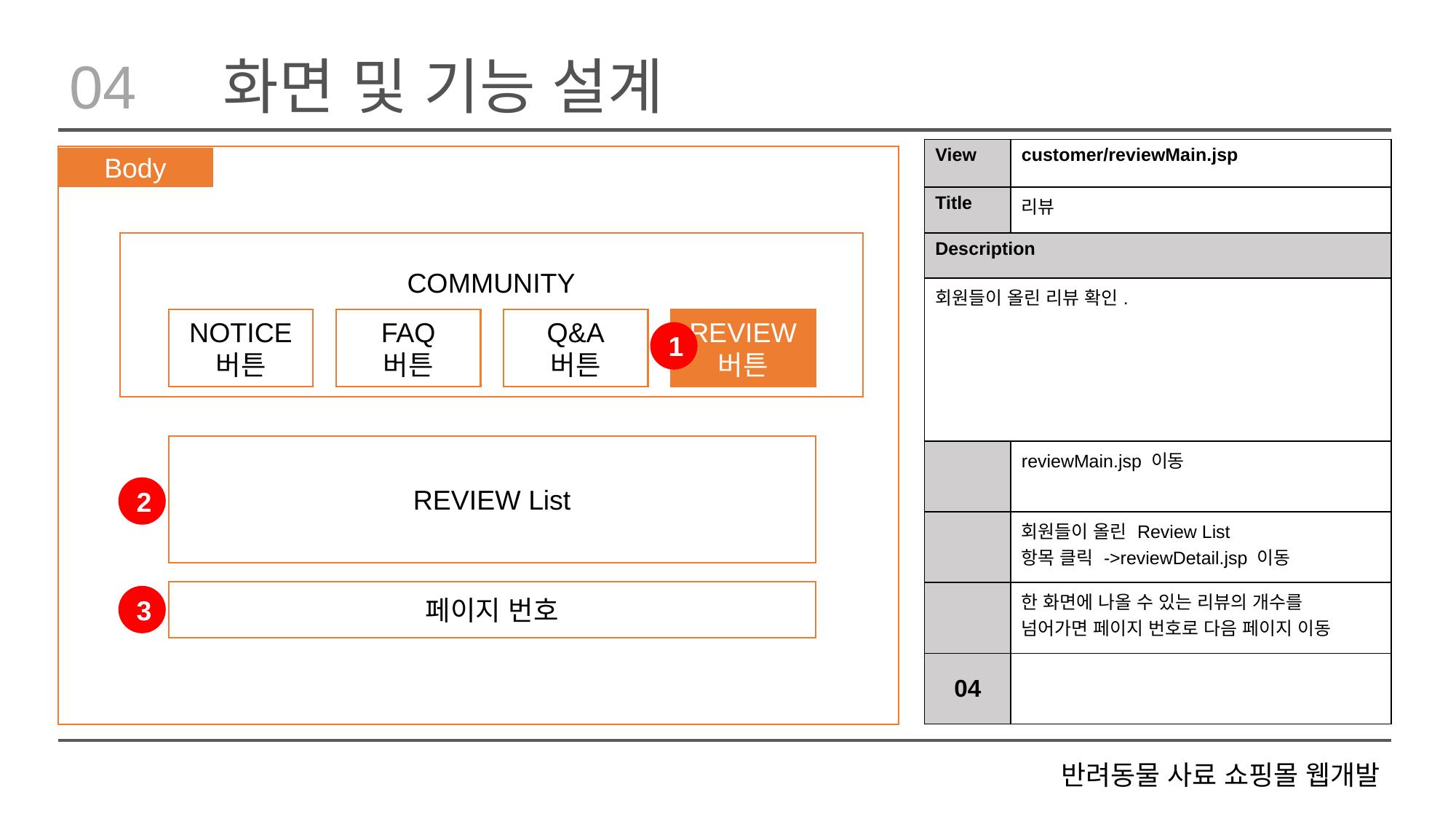

04
화면 및 기능 설계
| View | customer/reviewMain.jsp |
| --- | --- |
| Title | 리뷰 |
| Description |  |
| 회원들이 올린 리뷰 확인. |  |
|  | reviewMain.jsp 이동 |
|  | 회원들이 올린 Review List 항목 클릭 ->reviewDetail.jsp 이동 |
|  | 한 화면에 나올 수 있는 리뷰의 개수를 넘어가면 페이지 번호로 다음 페이지 이동 |
| 04 |  |

Body
COMMUNITY

NOTICE 버튼
FAQ
버튼
Q&A
버튼
REVIEW 버튼
REVIEW
버튼
1
REVIEW List
2
페이지 번호
3
반려동물 사료 쇼핑몰 웹개발